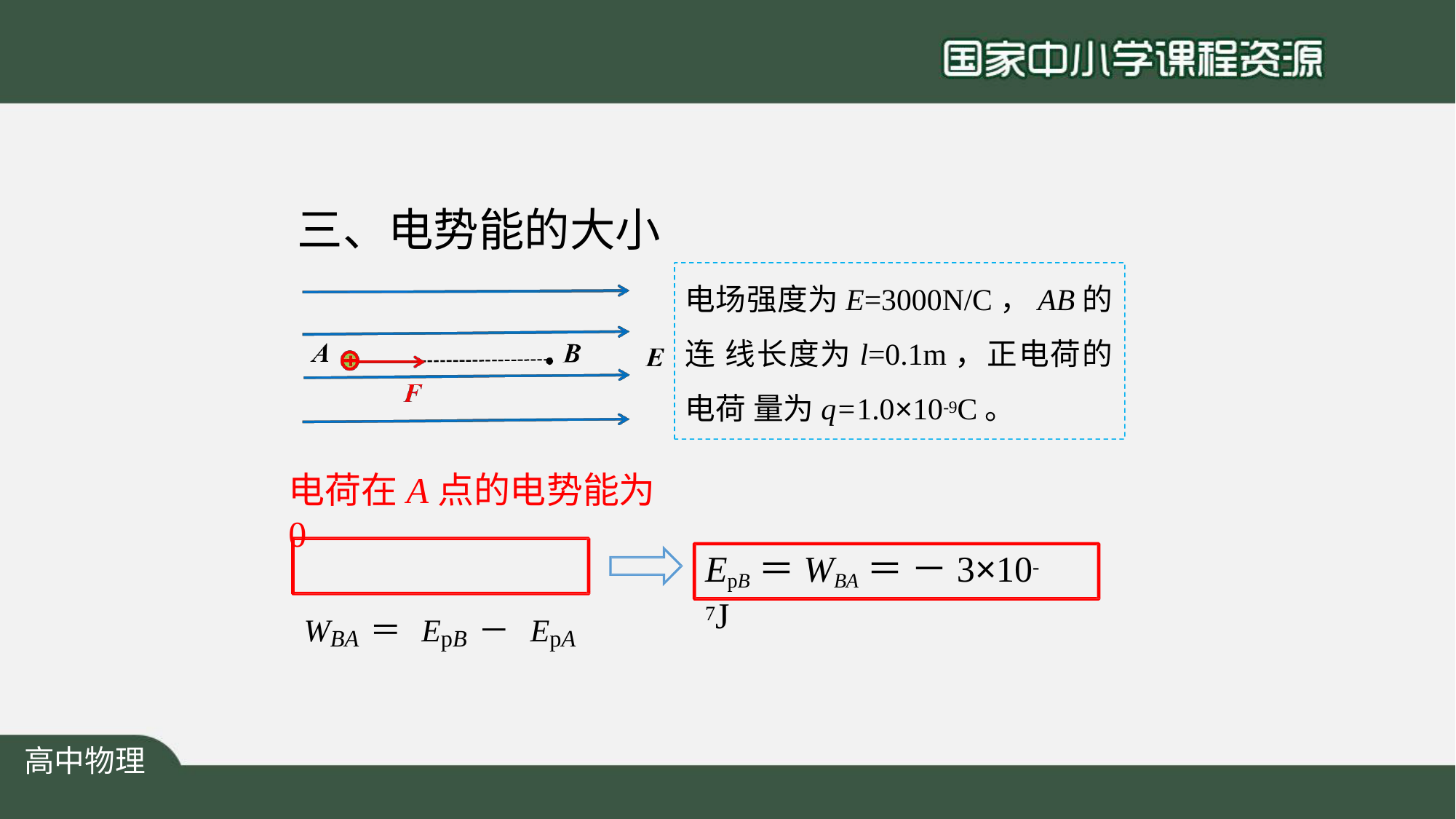

# 三、电势能的大小
电场强度为E=3000N/C，AB的连 线长度为l=0.1m，正电荷的电荷 量为q=1.0×10-9C。

电荷在A点的电势能为0
WBA ＝ EpB － EpA

EpB＝WBA＝ －3×10-7J

高中物理